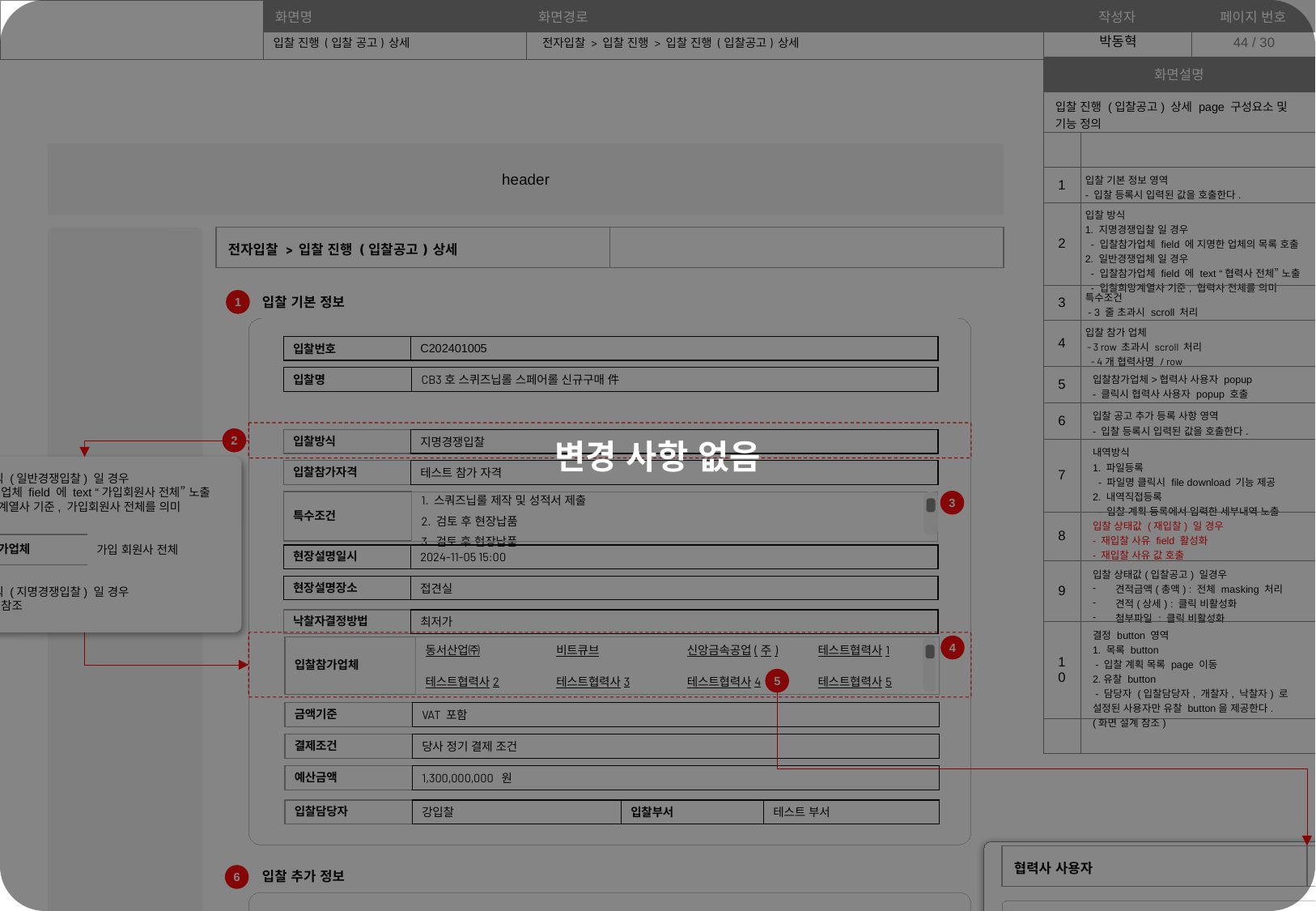

변경 사항 없음
44
입찰 진행 (입찰 공고) 상세
전자입찰 > 입찰 진행 > 입찰 진행 (입찰공고) 상세
| 화면설명 |  |
| --- | --- |
| 입찰 진행 (입찰공고) 상세 page 구성요소 및 기능 정의 |  |
|  |  |
| 1 | 입찰 기본 정보 영역 - 입찰 등록시 입력된 값을 호출한다. |
| 2 | 입찰 방식 1. 지명경쟁입찰 일 경우 - 입찰참가업체 field 에 지명한 업체의 목록 호출 2. 일반경쟁업체 일 경우 - 입찰참가업체 field 에 text “협력사 전체” 노출 - 입찰희망계열사 기준, 협력사 전체를 의미 |
| 3 | 특수조건 - 3 줄 초과시 scroll 처리 |
| 4 | 입찰 참가 업체 - 3 row 초과시 scroll 처리 - 4개 협력사명 / row |
| 5 | 입찰참가업체>협력사 사용자 popup - 클릭시 협력사 사용자 popup 호출 |
| 6 | 입찰 공고 추가 등록 사항 영역 - 입찰 등록시 입력된 값을 호출한다. |
| 7 | 내역방식 1. 파일등록 - 파일명 클릭시 file download 기능 제공 2. 내역직접등록 - 입찰 계획 등록에서 입력한 세부내역 노출 |
| 8 | 입찰 상태값 (재입찰) 일 경우 - 재입찰 사유 field 활성화 - 재입찰 사유 값 호출 |
| 9 | 입찰 상태값(입찰공고) 일경우 견적금액(총액) : 전체 masking 처리 견적(상세) : 클릭 비활성화 첨부파일 : 클릭 비활성화 |
| 10 | 결정 button 영역 1. 목록 button - 입찰 계획 목록 page 이동 2.유찰 button - 담당자 (입찰담당자, 개찰자, 낙찰자) 로 설정된 사용자만 유찰 button을 제공한다. (화면 설계 참조) |
|  |  |
header
GNB
| 전자입찰 > 입찰 진행 (입찰공고) 상세 |  |
| --- | --- |
입찰 기본 정보
1

| 입찰번호 | C202401005 |
| --- | --- |
| 입찰명 | CB3호 스퀴즈닙롤 스페어롤 신규구매 件 |
| --- | --- |

2
| 입찰방식 | 지명경쟁입찰 |
| --- | --- |
1. 입찰 방식 (일반경쟁입찰) 일 경우
- 입찰 참가 업체 field 에 text “가입회원사 전체” 노출
- 입찰희망 계열사 기준, 가입회원사 전체를 의미
- field 에시

2. 입찰 방식 (지명경쟁입찰) 일 경우
- 화면 설계 참조
| 입찰참가자격 | 테스트 참가 자격 |
| --- | --- |
3
| 특수조건 | 1. 스쿼즈닙룰 제작 및 성적서 제출 2. 검토 후 현장납품 3. 검토 후 현장납품 |
| --- | --- |

| 입찰참가업체 | 가입 회원사 전체 |
| --- | --- |
| 현장설명일시 | 2024-11-05 15:00 |
| --- | --- |
| 현장설명장소 | 접견실 |
| --- | --- |
| 낙찰자결정방법 | 최저가 |
| --- | --- |

4
| 입찰참가업체 | 동서산업㈜ 테스트협력사2 | 비트큐브 테스트협력사3 | 신앙금속공업(주) 테스트협력사4 | 테스트협력사1 테스트협력사5 |
| --- | --- | --- | --- | --- |

5
| 금액기준 | VAT 포함 |
| --- | --- |
| 결제조건 | 당사 정기 결제 조건 |
| --- | --- |
| 예산금액 | 1,300,000,000 원 |
| --- | --- |
| 입찰담당자 | 강입찰 | 입찰부서 | 테스트 부서 |
| --- | --- | --- | --- |

| 협력사 사용자 | X |
| --- | --- |
입찰 추가 정보
6

사용자명

아이디

검색
| 제출시작일시 | 2024-11-11 15:00 | 제출마감일시 | 2024-01-15 15:00 |
| --- | --- | --- | --- |
| 개찰자 | 강개찰 | 입찰공고자 | 강공고 |
| --- | --- | --- | --- |
| 사용자명 | 아이디 | 부서 | 직급 | 권한 | 전화번호 | 휴대폰 | 이메일 |
| --- | --- | --- | --- | --- | --- | --- | --- |
| 홍일등 | testuser01 |  | 대표 | 업체관리자 | 02-2345-2345 | 010-2345-1001 | sample1@sample.com |
| 홍이등 | testuser02 | 관리부 | 이사 | 일반사용자 | 02-2345-2345 | 010-2345-1002 | sample2@sample.com |
| 홍삼등 | testuser03 | 영업부 | 이사 | 일반사용자 | 02-2345-2345 | 010-2345-1003 | sample3@sample.com |
| 홍사등 | testuser04 | 영업부 | 상무 | 일반사용자 | 02-2345-2345 | 010-2345-1004 | sample12345@sample.com |
| 낙찰자 | 강낙찰 |  |  |
| --- | --- | --- | --- |

| 내역방식 | 파일등록 | 납품조건 | 현장납품 |
| --- | --- | --- | --- |
7
1. 내역방식 (파일등록) 일 경우
 - 파일명 클릭시 file download 기능 제공
| 세부내역 | 팬택입찰\_세부파일\_첨부1.docx |
| --- | --- |

| 세부내역 | 품목명 | 규격 | 수량 | 단위 | 단가 | 합계 |
| --- | --- | --- | --- | --- | --- | --- |
|  | 테스트 상품01 | 테스트규격01 | 100,000 | EA | 10,000 | 1,000,000,000 |
|  | 테스트 상품02 | 테스트규격02 | 10,000 | EA | 10,000 | 100,000,000 |
|  | 테스트 상품03 | 테스트규격03 | 10,000 | EA | 10,000 | 100,000,000 |
|  | 테스트 상품테스트상⋯ | 테스트규격테스트규격0⋯ | 10,000 | 박스 | 10,000 | 100,000,000 |
|  |  |  |  |  | 총합계 | 1,300,000,000 |
2. 내역방식 (내역직접등록) 일 경우
 - 입찰 계획 등록에서 입력한 세부내역 노출
>>
⋯
>
3
4
5
<
1
2
<<
닫기
| 첨부파일 | 팬택입찰\_첨부1.docx 팬택입찰\_첨부2.docx 팬택입찰\_첨부3 docx |
| --- | --- |
입찰 상태값(재입찰) 일 경우
- 재입찰 field 노출 , 재입찰 사유 값 호출

| 재입찰 사유 | 테스트 사유 |
| --- | --- |
8
업체 견적 정보 (개찰 전까지 견적금액 및 견적, 첨부파일은 암호화되어 보호됩니다.)
9

입찰 상태값(입찰공고) 일경우
견적금액(총액) : 전체 masking 처리
견적(상세) : 클릭 비활성화
첨부파일 : 클릭 비활성화
| 입찰 참가 업체명 | 견적금액 (총액) | 견적 | 제출일시 | 담당자 | 첨부파일 |
| --- | --- | --- | --- | --- | --- |
| 테스트협력사01 | \*\*\*\*\*\* | 상세 | 2024-11-08 13:00 | 홍길동 | 첨부파일 |
| 테스트협력사02 | \*\*\*\*\*\* | 상세 | 2024-11-08 13:00 | 이순신 | 첨부파일 |
| 테스트협력사03 | \*\*\*\*\*\* | 상세 | 2024-11-08 13:00 | 강감찬 | 첨부파일 |
| 테스트협력사04 | \*\*\*\*\*\* | 상세 | 2024-11-08 13:00 | 을지문덕 |  |

목록
유찰
10
담당자 (입찰담당자, 개찰자, 낙찰자) 로 설정된 사용자만 유찰 button을 제공한다.
footer

| 유찰 | X |
| --- | --- |
유찰 하시면 아래 유찰사유가  입찰 참가 업체에게 이메일로 발송 됩니다.
(필수) 유찰 사유 입력
유찰
취소
입찰 참가자 에게 알림 발송
입찰 상태값 : 유찰 로 변경
카카오톡 발송
템플릿코드 : E-Bid005
참조 : page 114 (별첨 1. 메시지 템플릿) 참조
이메일 발송
템플릿코드 : E-Bid205
참조 : page 114 (별첨 1. 메시지 템플릿) 참조